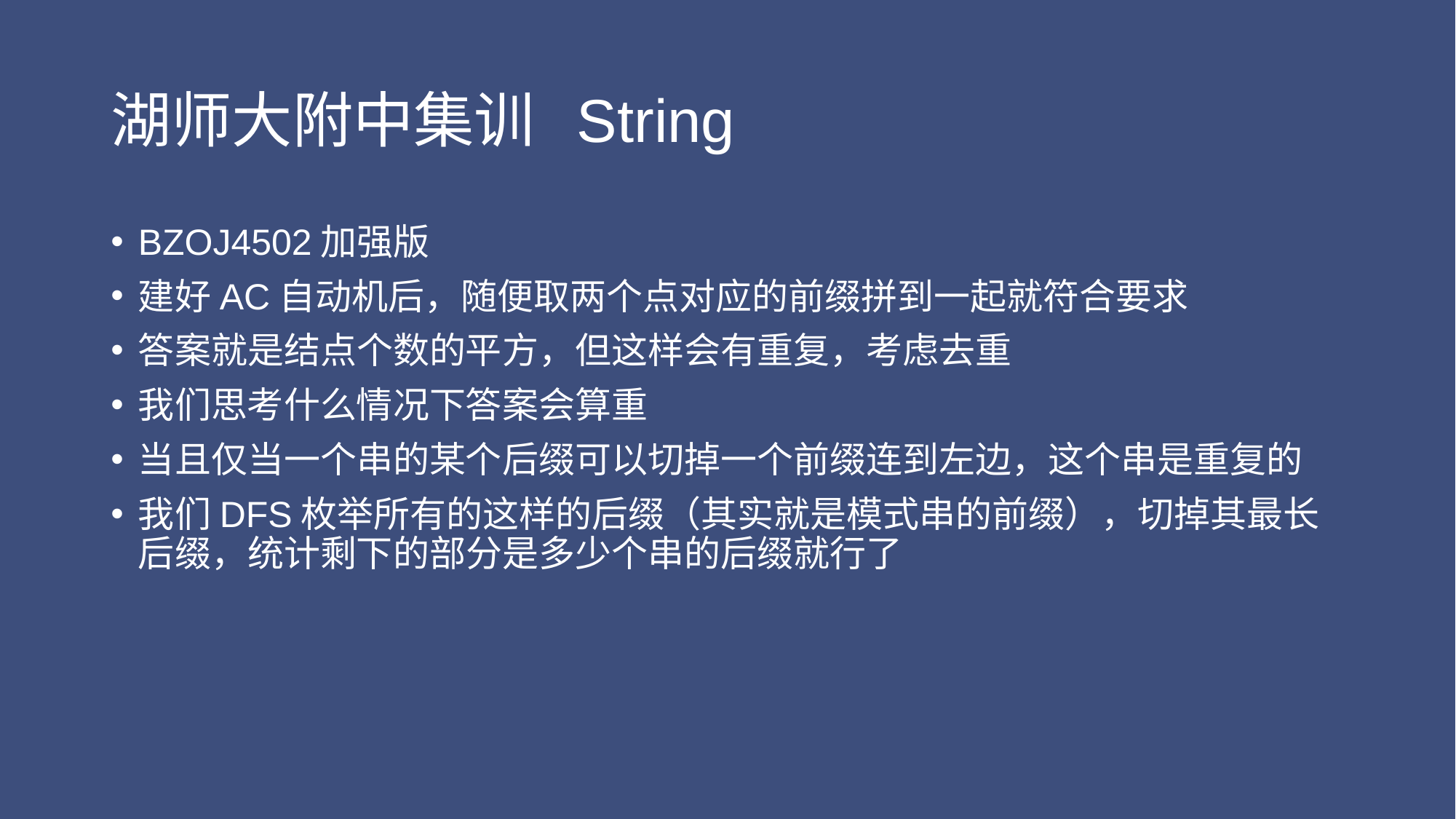

# 湖师大附中集训  String
BZOJ4502加强版
建好AC自动机后，随便取两个点对应的前缀拼到一起就符合要求
答案就是结点个数的平方，但这样会有重复，考虑去重
我们思考什么情况下答案会算重
当且仅当一个串的某个后缀可以切掉一个前缀连到左边，这个串是重复的
我们DFS枚举所有的这样的后缀（其实就是模式串的前缀），切掉其最长后缀，统计剩下的部分是多少个串的后缀就行了